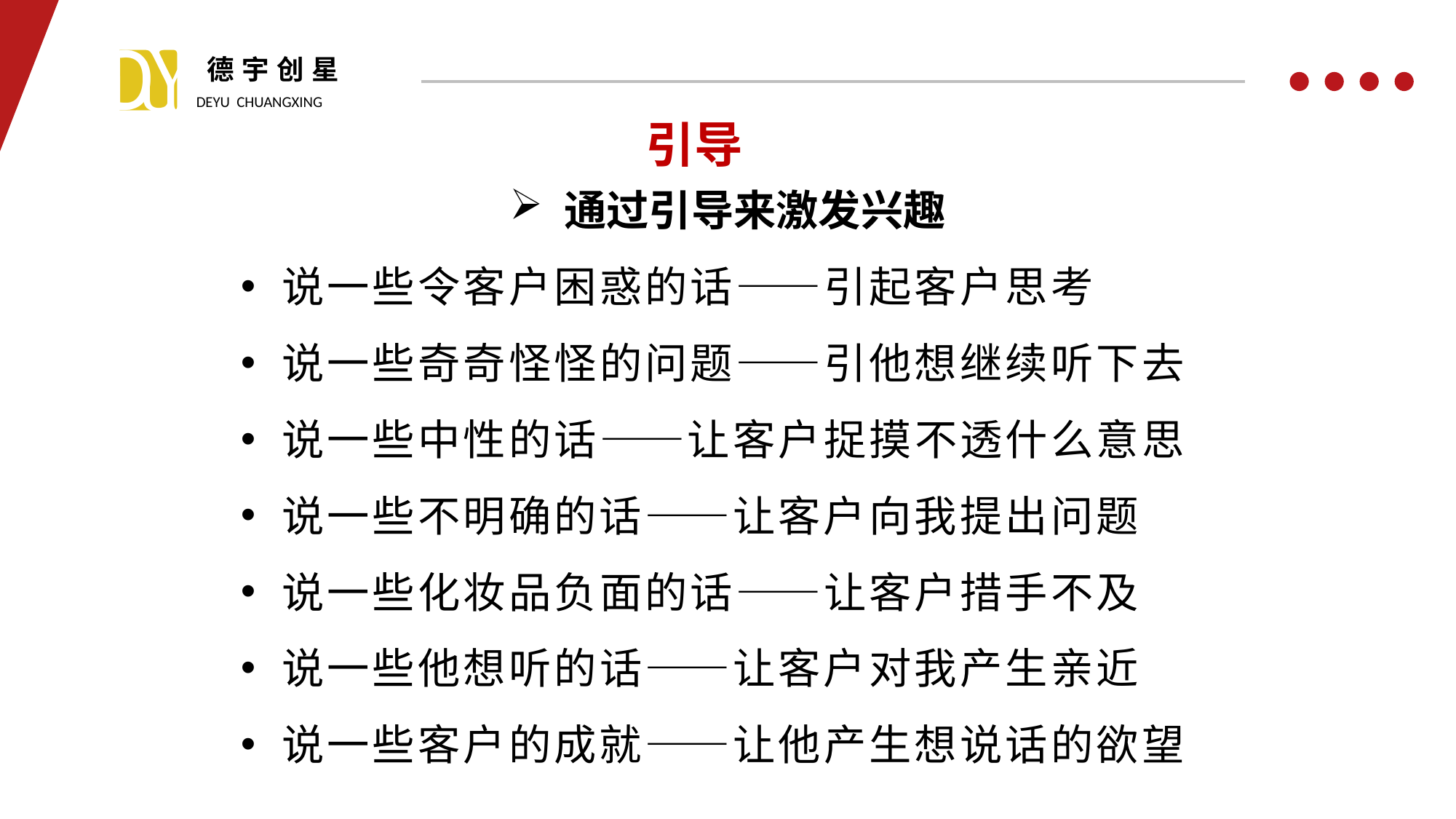

引导
通过引导来激发兴趣
说一些令客户困惑的话——引起客户思考
说一些奇奇怪怪的问题——引他想继续听下去
说一些中性的话——让客户捉摸不透什么意思
说一些不明确的话——让客户向我提出问题
说一些化妆品负面的话——让客户措手不及
说一些他想听的话——让客户对我产生亲近
说一些客户的成就——让他产生想说话的欲望